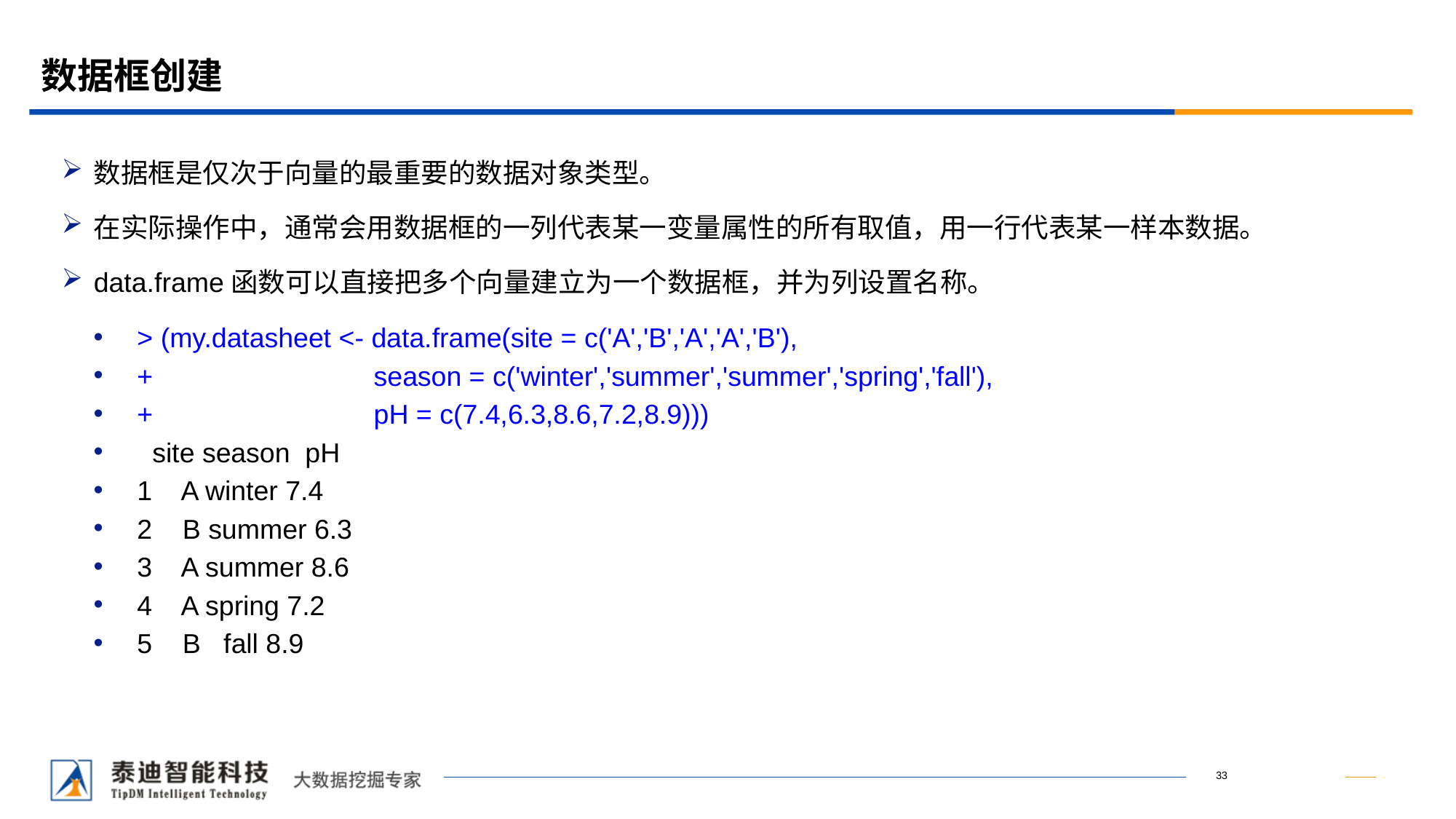

# 数据框创建
数据框是仅次于向量的最重要的数据对象类型。
在实际操作中，通常会用数据框的一列代表某一变量属性的所有取值，用一行代表某一样本数据。
data.frame函数可以直接把多个向量建立为一个数据框，并为列设置名称。

> (my.datasheet <- data.frame(site = c('A','B','A','A','B'),
+                             season = c('winter','summer','summer','spring','fall'),
+                             pH = c(7.4,6.3,8.6,7.2,8.9)))
  site season  pH
1    A winter 7.4
2    B summer 6.3
3    A summer 8.6
4    A spring 7.2
5    B   fall 8.9